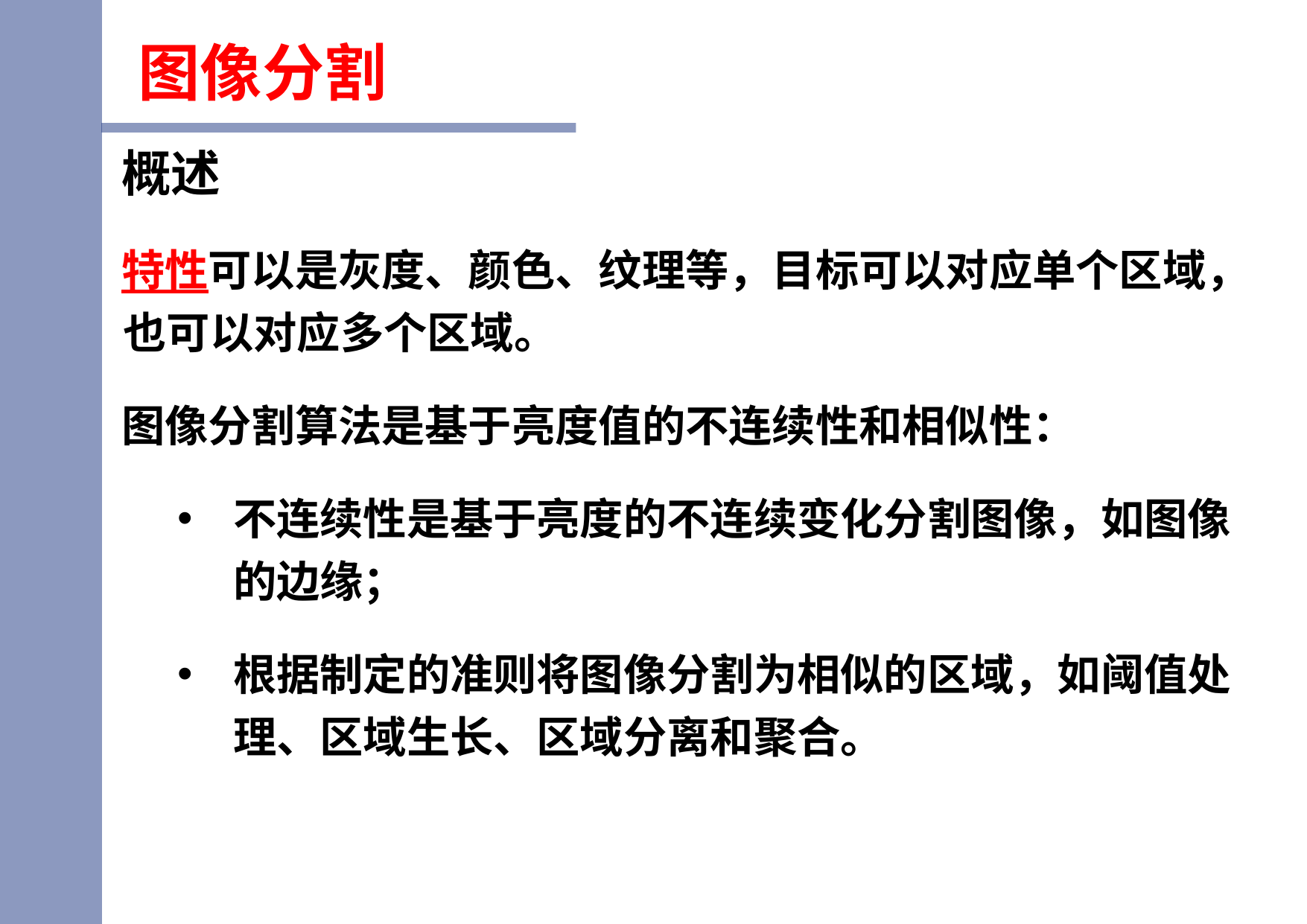

图像分割
概述
特性可以是灰度、颜色、纹理等，目标可以对应单个区域，也可以对应多个区域。
图像分割算法是基于亮度值的不连续性和相似性：
不连续性是基于亮度的不连续变化分割图像，如图像的边缘；
根据制定的准则将图像分割为相似的区域，如阈值处理、区域生长、区域分离和聚合。